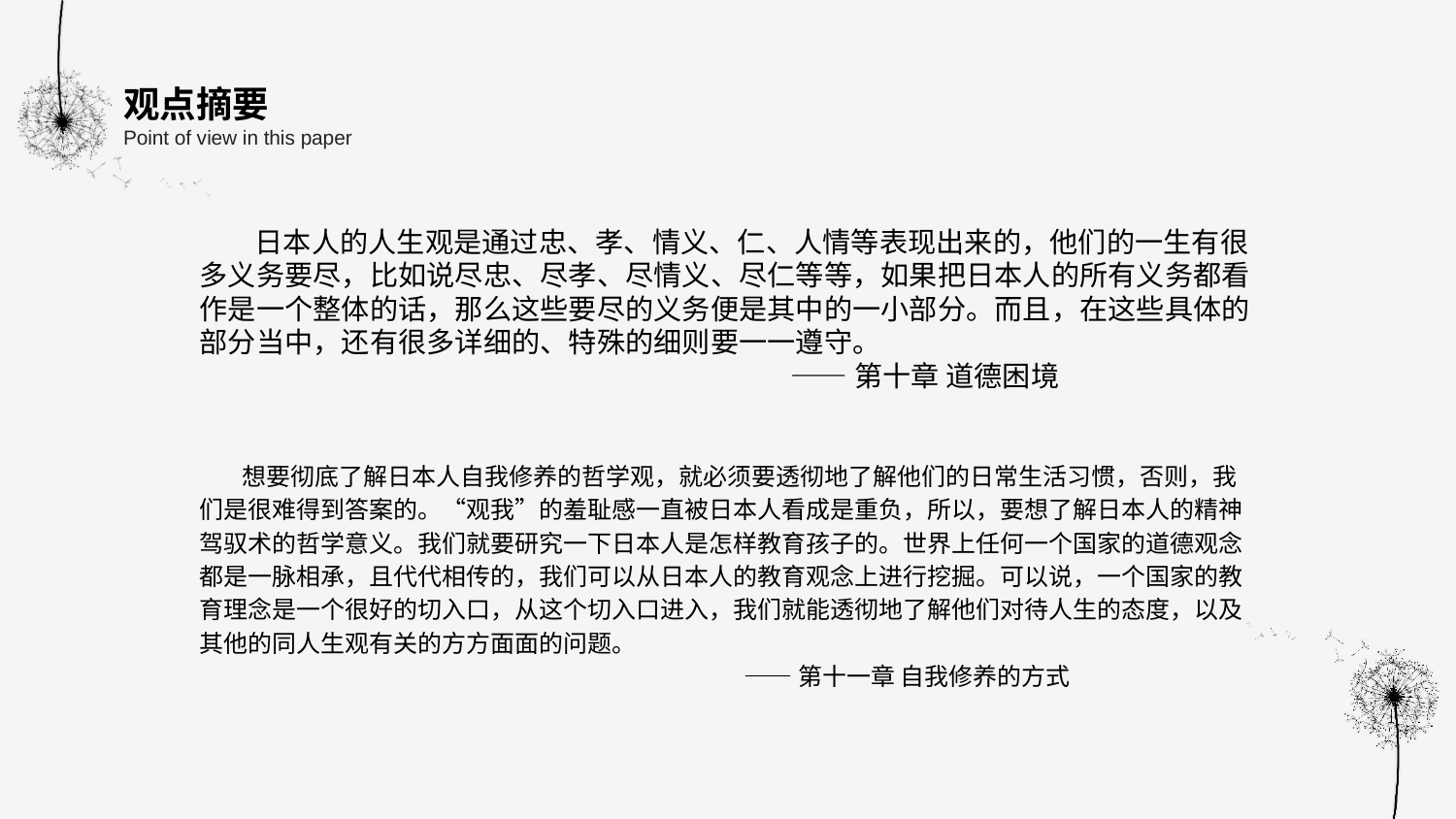

观点摘要
Point of view in this paper
 日本人的人生观是通过忠、孝、情义、仁、人情等表现出来的，他们的一生有很多义务要尽，比如说尽忠、尽孝、尽情义、尽仁等等，如果把日本人的所有义务都看作是一个整体的话，那么这些要尽的义务便是其中的一小部分。而且，在这些具体的部分当中，还有很多详细的、特殊的细则要一一遵守。
                                                                                       ——第十章 道德困境
想要彻底了解日本人自我修养的哲学观，就必须要透彻地了解他们的日常生活习惯，否则，我们是很难得到答案的。“观我”的羞耻感一直被日本人看成是重负，所以，要想了解日本人的精神驾驭术的哲学意义。我们就要研究一下日本人是怎样教育孩子的。世界上任何一个国家的道德观念都是一脉相承，且代代相传的，我们可以从日本人的教育观念上进行挖掘。可以说，一个国家的教育理念是一个很好的切入口，从这个切入口进入，我们就能透彻地了解他们对待人生的态度，以及其他的同人生观有关的方方面面的问题。
                                                                                              ——第十一章 自我修养的方式